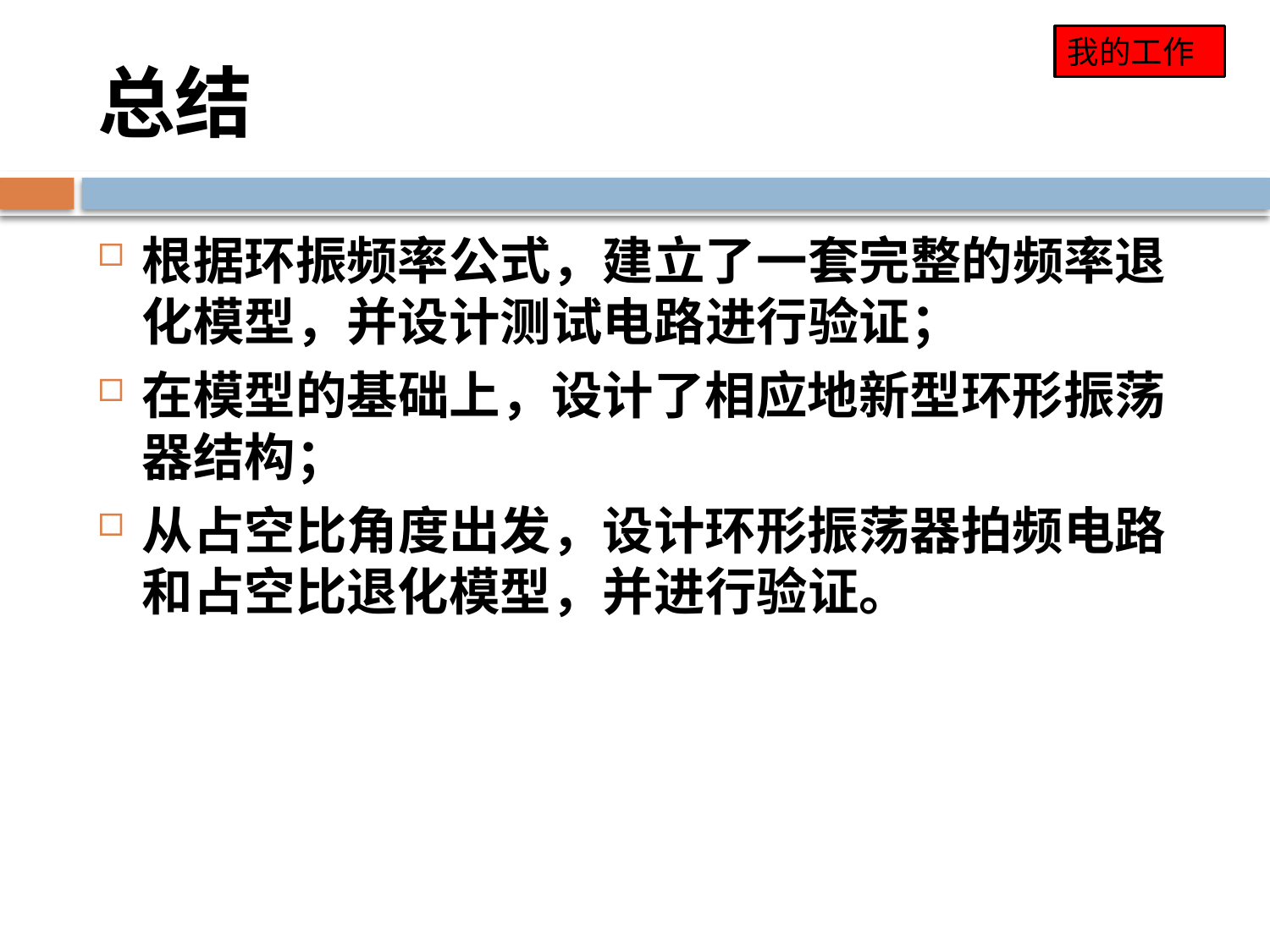

我的工作
# 总结
根据环振频率公式，建立了一套完整的频率退化模型，并设计测试电路进行验证；
在模型的基础上，设计了相应地新型环形振荡器结构；
从占空比角度出发，设计环形振荡器拍频电路和占空比退化模型，并进行验证。